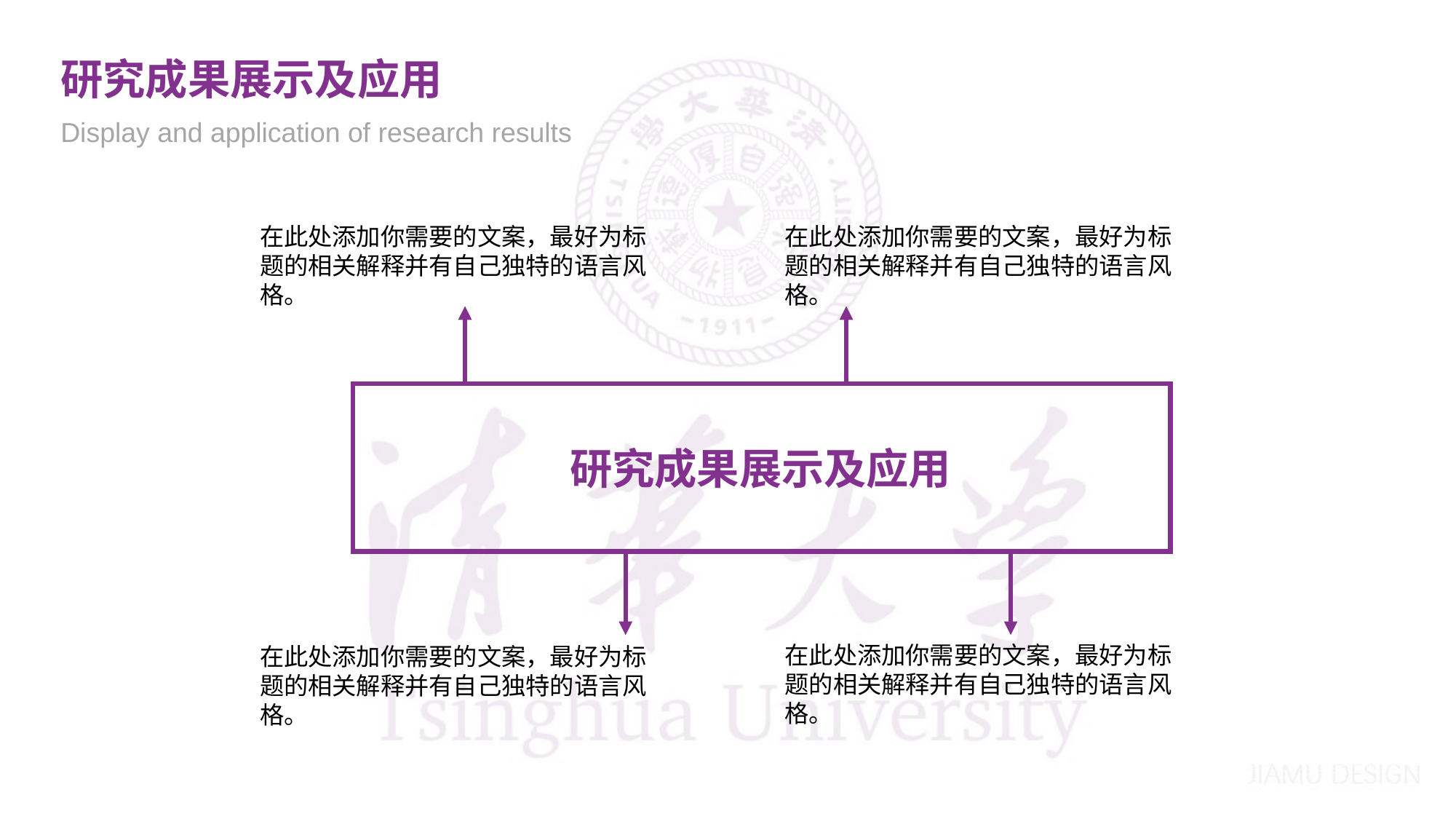

研究成果展示及应用
Display and application of research results
在此处添加你需要的文案，最好为标题的相关解释并有自己独特的语言风格。
在此处添加你需要的文案，最好为标题的相关解释并有自己独特的语言风格。

研究成果展示及应用
在此处添加你需要的文案，最好为标题的相关解释并有自己独特的语言风格。
在此处添加你需要的文案，最好为标题的相关解释并有自己独特的语言风格。